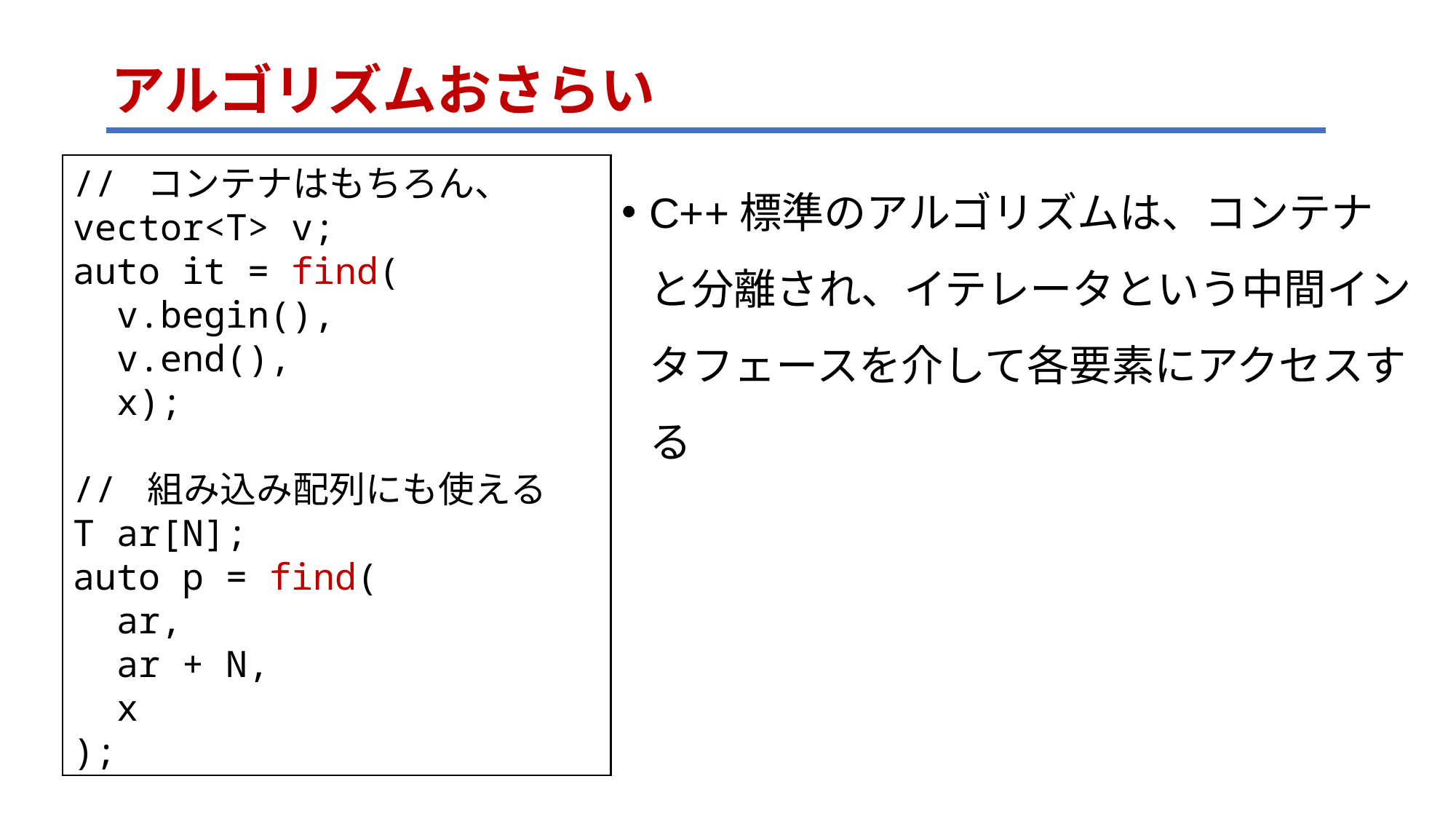

# アルゴリズムおさらい
C++標準のアルゴリズムは、コンテナと分離され、イテレータという中間インタフェースを介して各要素にアクセスする
// コンテナはもちろん、
vector<T> v;
auto it = find(
  v.begin(),
  v.end(),
  x);

// 組み込み配列にも使える
T ar[N];
auto p = find(
  ar,
  ar + N,
  x
);